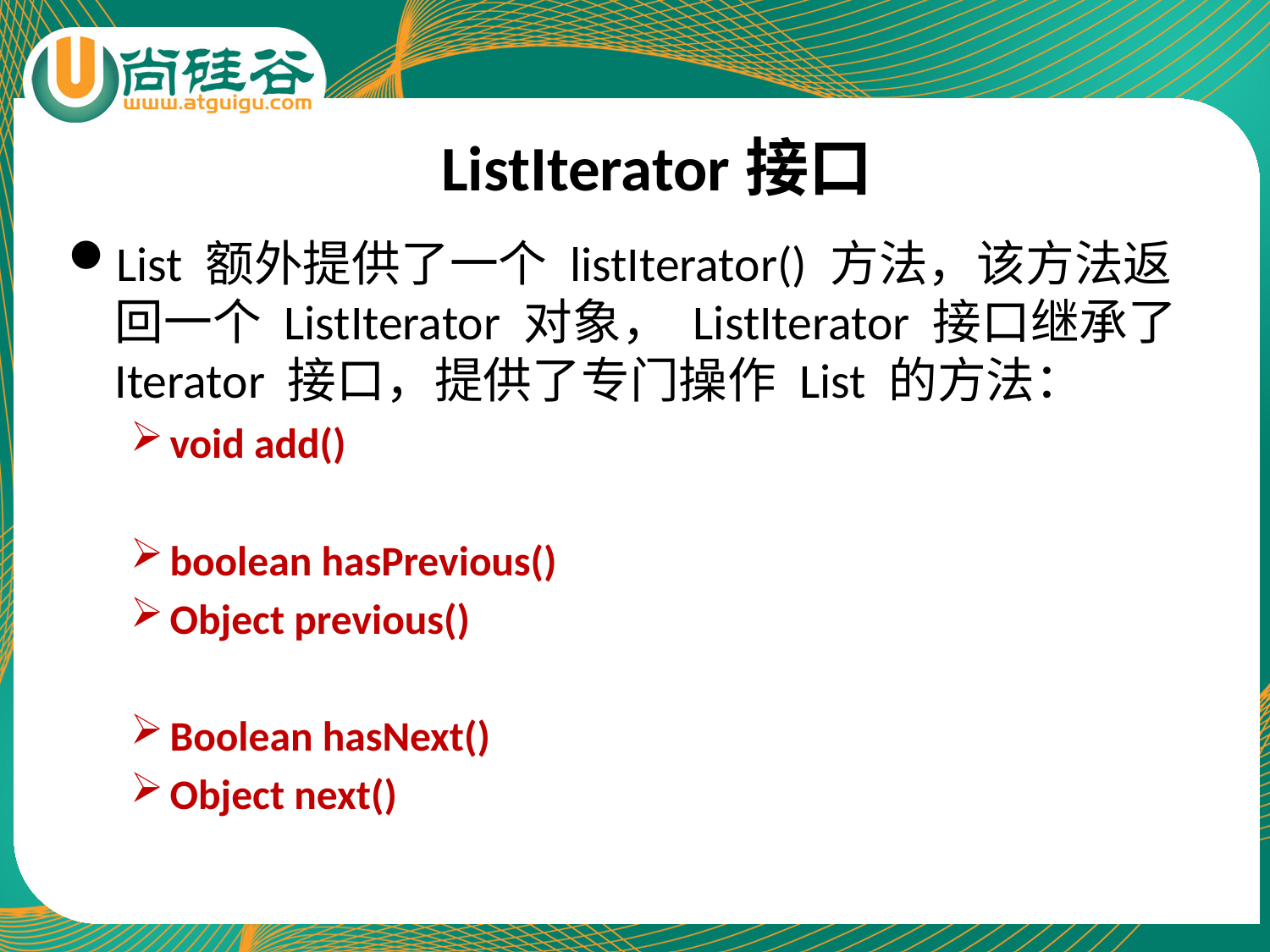

# ListIterator接口
List 额外提供了一个 listIterator() 方法，该方法返回一个 ListIterator 对象， ListIterator 接口继承了 Iterator 接口，提供了专门操作 List 的方法：
void add()

boolean hasPrevious()
Object previous()

Boolean hasNext()
Object next()